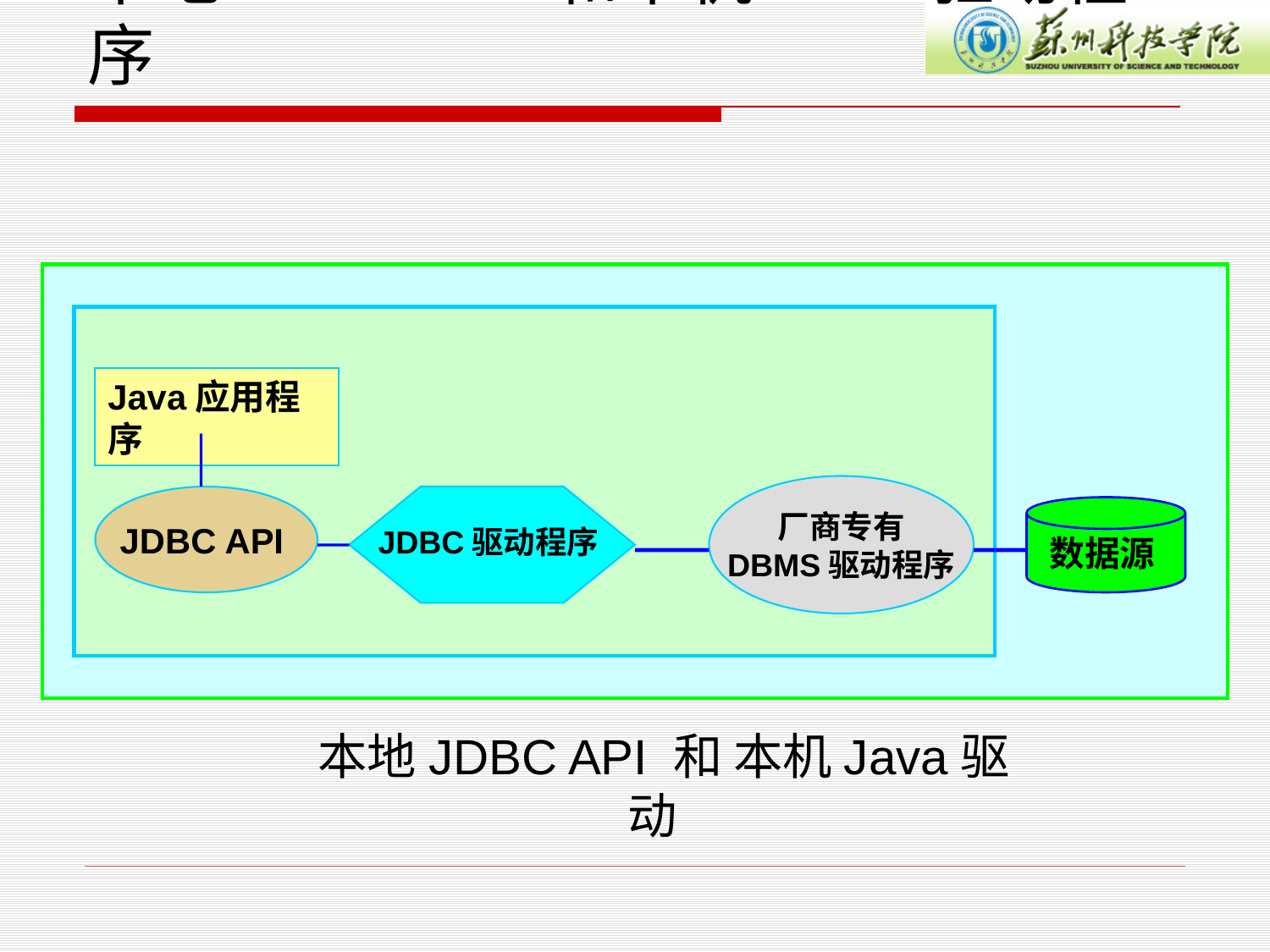

# 本地JDBC API和本机Java驱动程序

Java应用程序

厂商专有
DBMS驱动程序
JDBC API
JDBC驱动程序
数据源

本地JDBC API 和 本机Java驱动